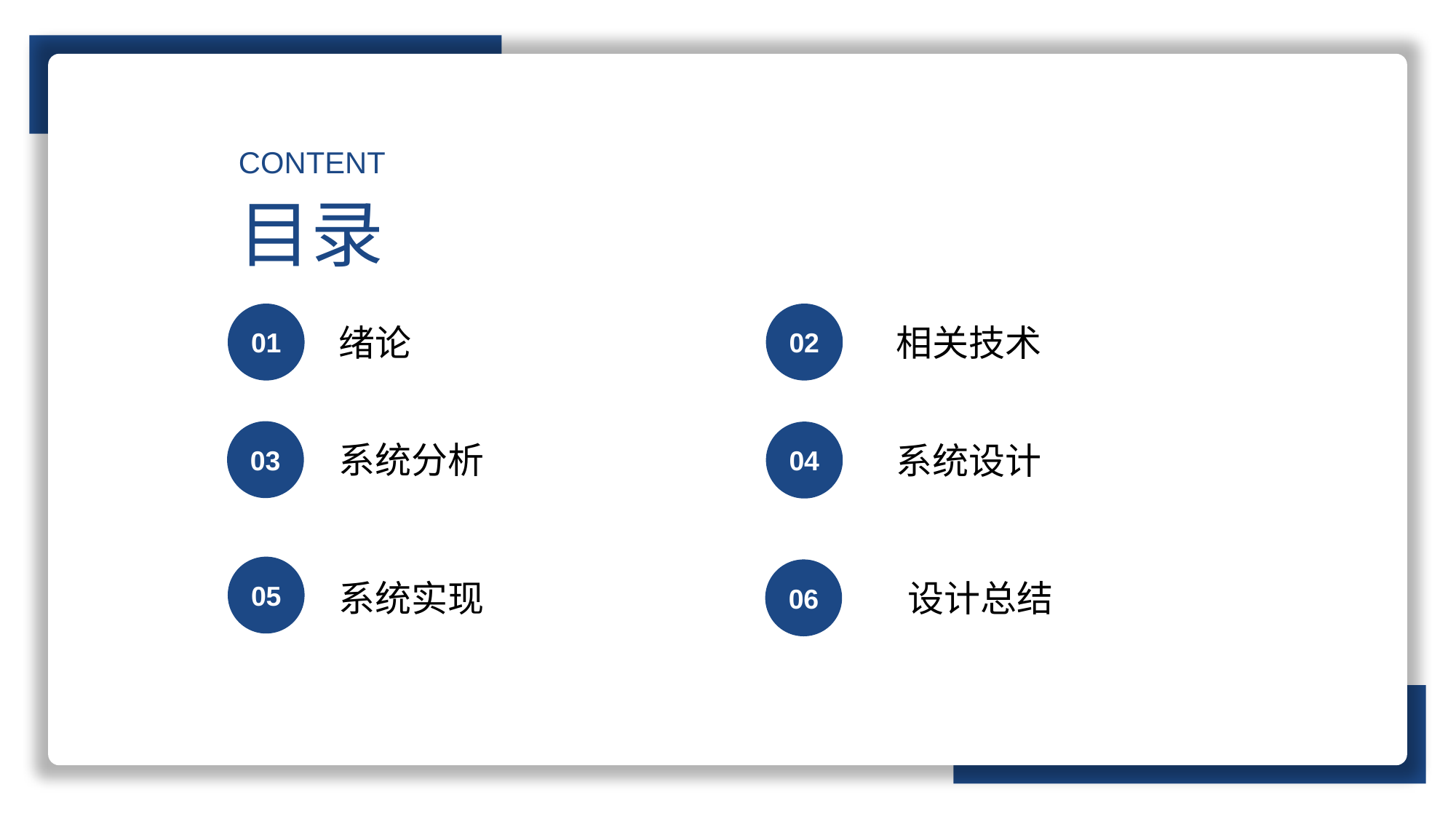

CONTENT
目录
01
02
绪论
相关技术
03
04
系统分析
系统设计
05
06
系统实现
设计总结